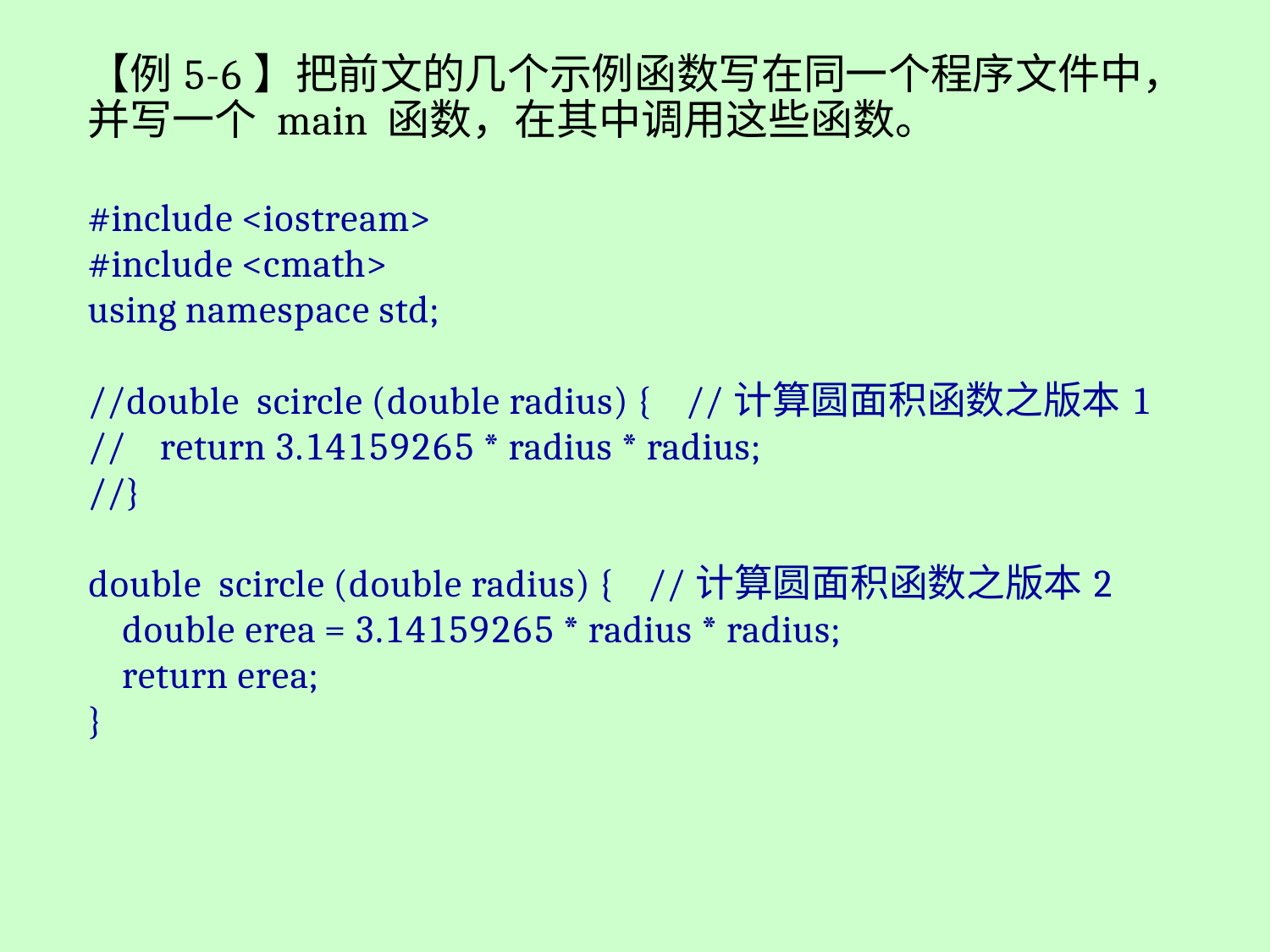

【例5-6】把前文的几个示例函数写在同一个程序文件中，并写一个 main 函数，在其中调用这些函数。

#include <iostream>
#include <cmath>
using namespace std;

//double  scircle (double radius) {    //计算圆面积函数之版本1
//    return 3.14159265 * radius * radius;
//}

double  scircle (double radius) {    //计算圆面积函数之版本2
    double erea = 3.14159265 * radius * radius;
    return erea;
}
25